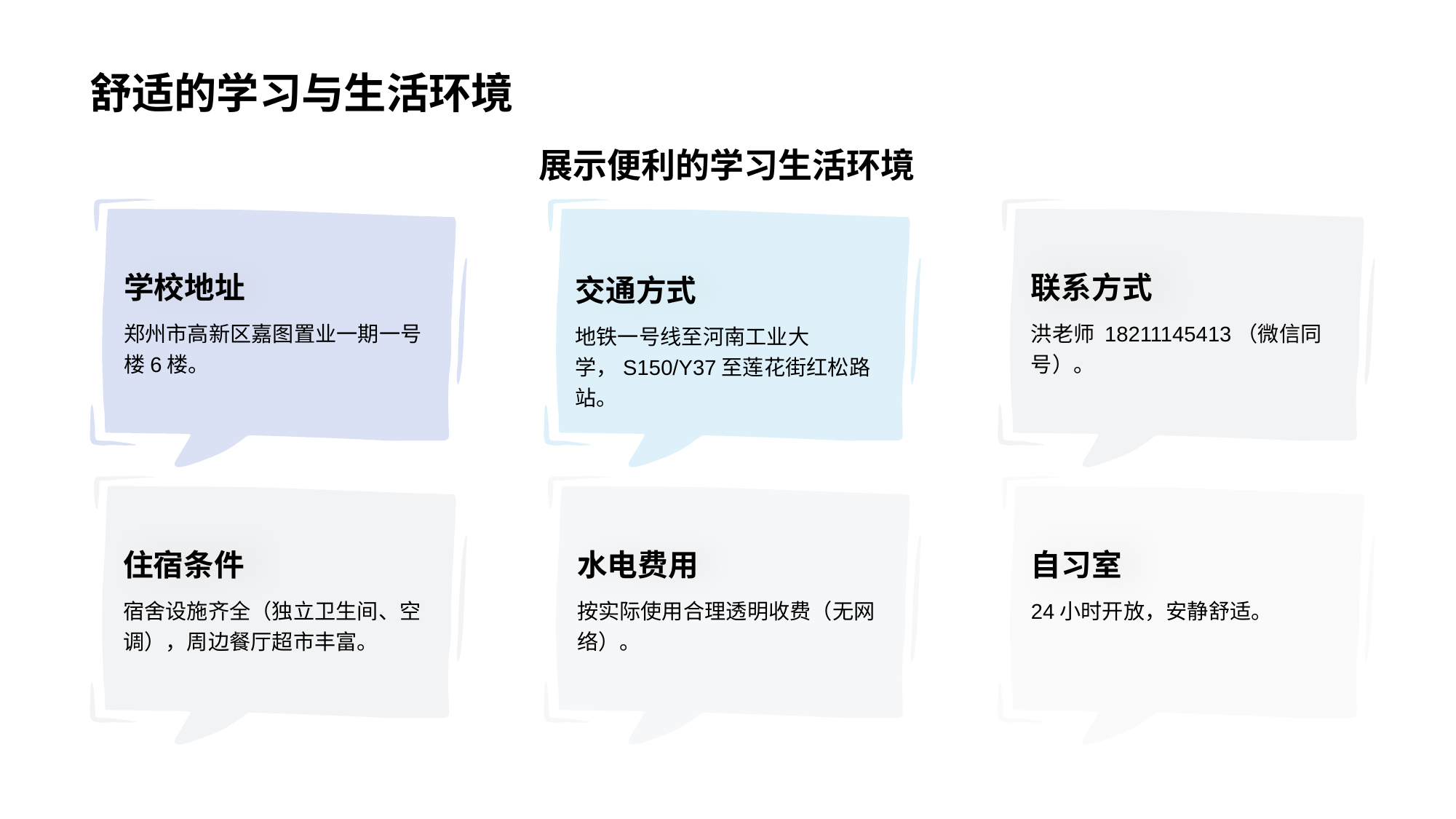

# 舒适的学习与生活环境
展示便利的学习生活环境

学校地址
郑州市高新区嘉图置业一期一号楼6楼。

交通方式
地铁一号线至河南工业大学，S150/Y37至莲花街红松路站。

联系方式
洪老师 18211145413（微信同号）。

住宿条件
宿舍设施齐全（独立卫生间、空调），周边餐厅超市丰富。

水电费用
按实际使用合理透明收费（无网络）。

自习室
24小时开放，安静舒适。